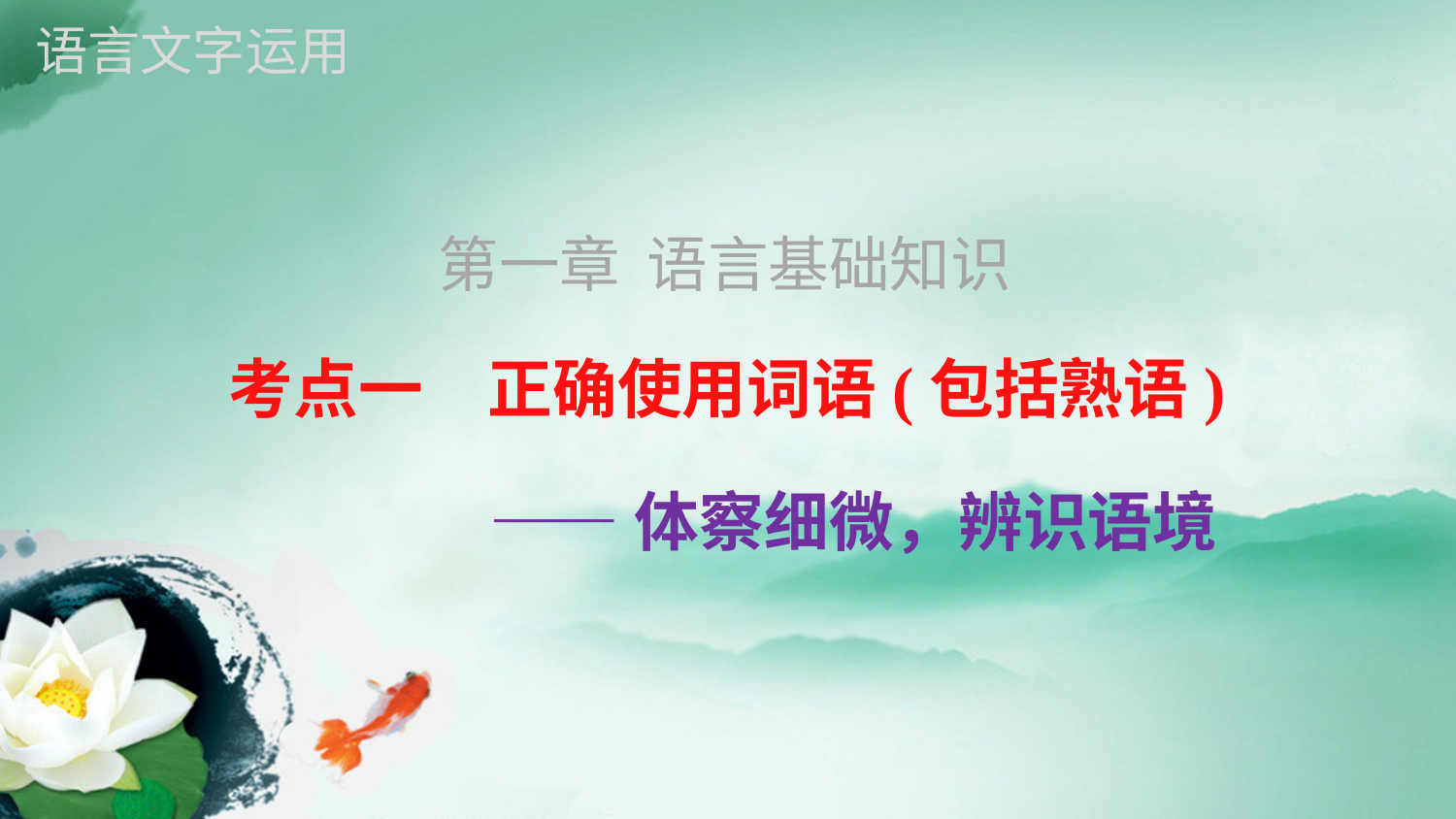

语言文字运用
第一章  语言基础知识
考点一　正确使用词语(包括熟语)
 ——体察细微，辨识语境